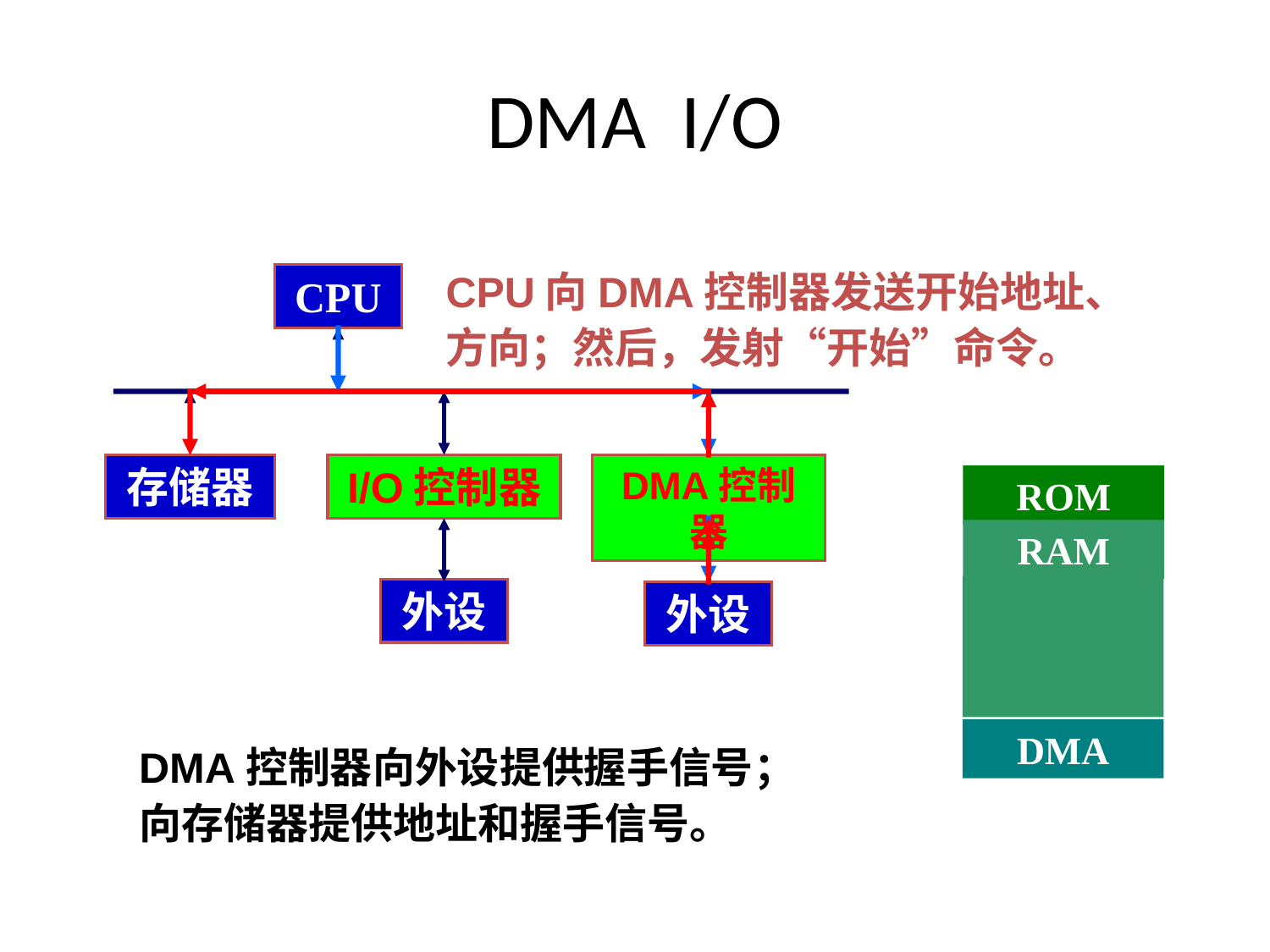

# DMA  I/O
CPU向DMA控制器发送开始地址、方向；然后，发射“开始”命令。
CPU

存储器
I/O控制器
DMA控制器

外设
外设

ROM
RAM

DMA

DMA控制器向外设提供握手信号；向存储器提供地址和握手信号。